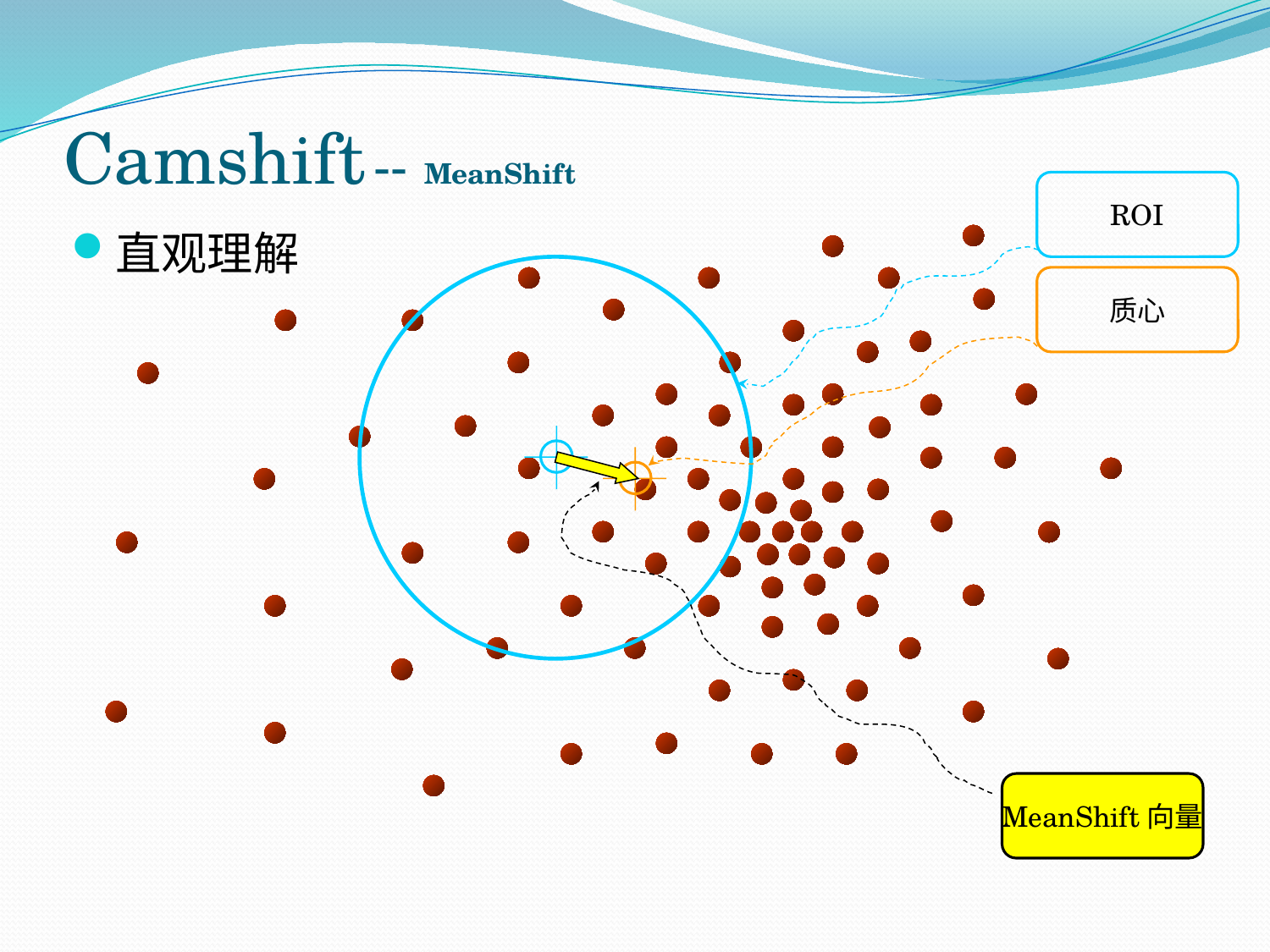

# Camshift --  MeanShift
ROI
直观理解

质心

MeanShift向量